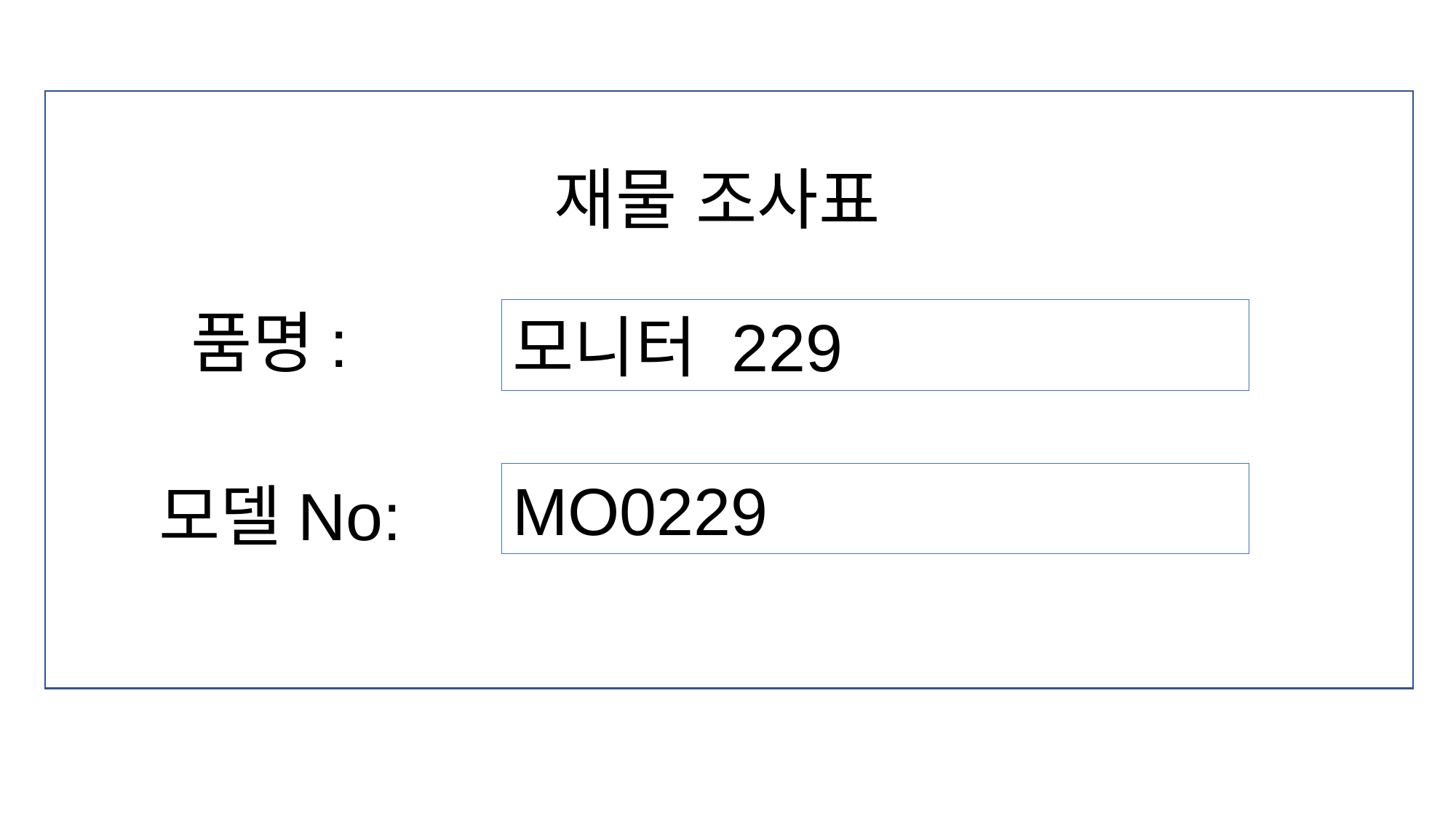

재물 조사표
품명:
모니터 229
MO0229
모델No: